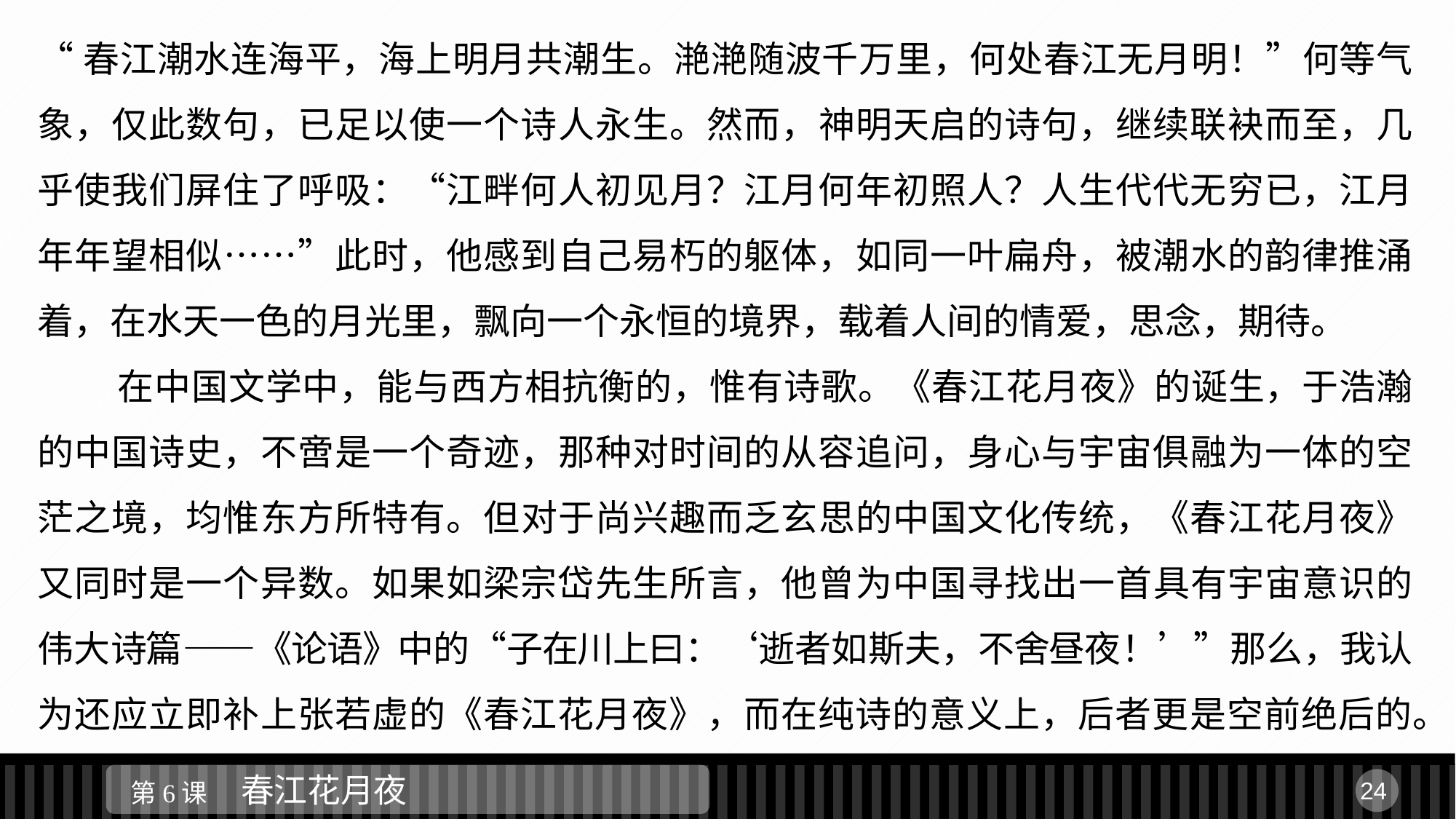

“春江潮水连海平，海上明月共潮生。滟滟随波千万里，何处春江无月明！”何等气象，仅此数句，已足以使一个诗人永生。然而，神明天启的诗句，继续联袂而至，几乎使我们屏住了呼吸：“江畔何人初见月？江月何年初照人？人生代代无穷已，江月年年望相似……”此时，他感到自己易朽的躯体，如同一叶扁舟，被潮水的韵律推涌着，在水天一色的月光里，飘向一个永恒的境界，载着人间的情爱，思念，期待。
        在中国文学中，能与西方相抗衡的，惟有诗歌。《春江花月夜》的诞生，于浩瀚的中国诗史，不啻是一个奇迹，那种对时间的从容追问，身心与宇宙俱融为一体的空茫之境，均惟东方所特有。但对于尚兴趣而乏玄思的中国文化传统，《春江花月夜》又同时是一个异数。如果如梁宗岱先生所言，他曾为中国寻找出一首具有宇宙意识的伟大诗篇——《论语》中的“子在川上曰：‘逝者如斯夫，不舍昼夜！’”那么，我认为还应立即补上张若虚的《春江花月夜》，而在纯诗的意义上，后者更是空前绝后的。